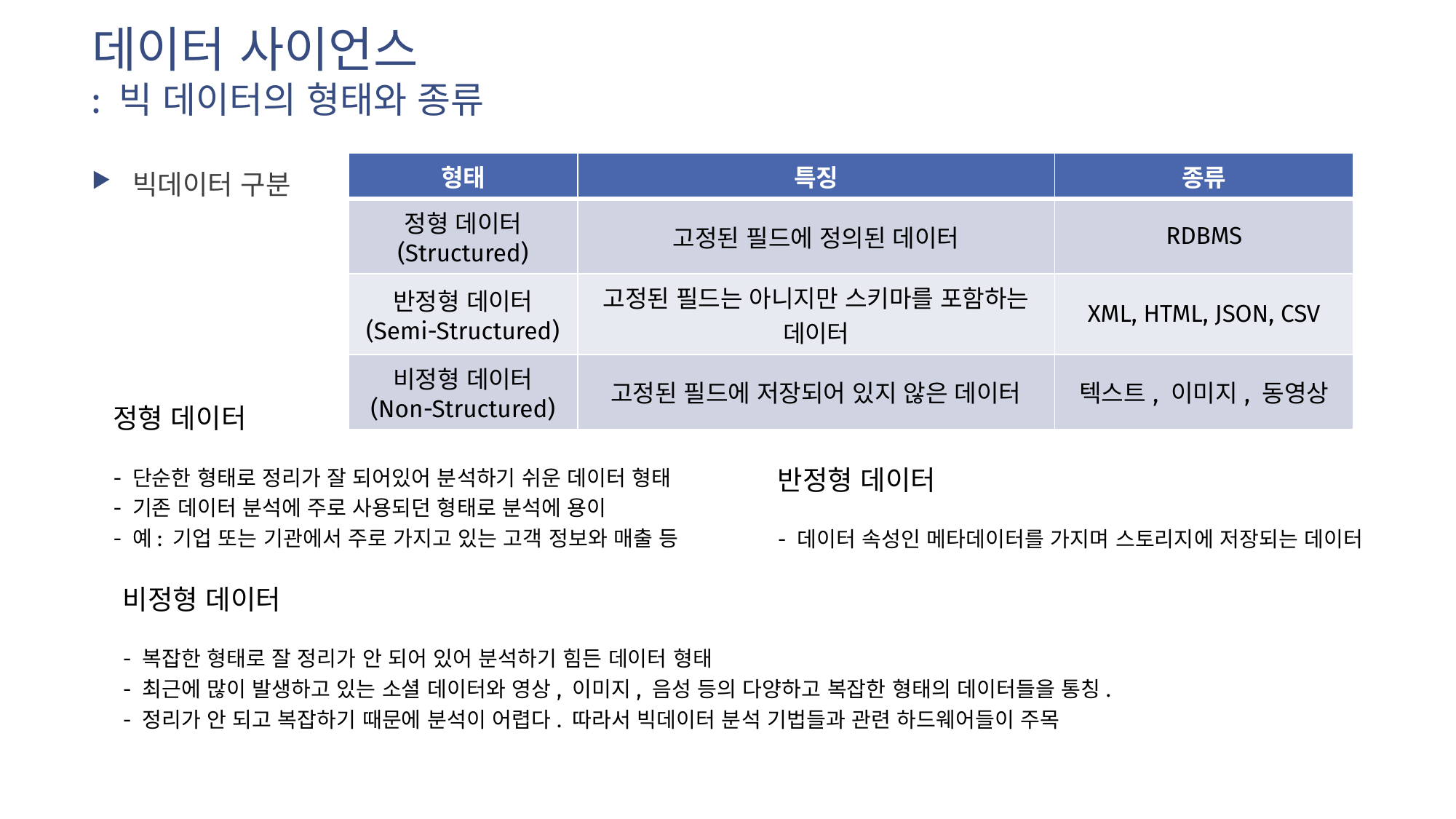

# 데이터 사이언스 : 빅 데이터의 형태와 종류
| 형태 | 특징 | 종류 |
| --- | --- | --- |
| 정형 데이터 (Structured) | 고정된 필드에 정의된 데이터 | RDBMS |
| 반정형 데이터 (Semi-Structured) | 고정된 필드는 아니지만 스키마를 포함하는 데이터 | XML, HTML, JSON, CSV |
| 비정형 데이터 (Non-Structured) | 고정된 필드에 저장되어 있지 않은 데이터 | 텍스트, 이미지, 동영상 |
빅데이터 구분
정형 데이터

- 단순한 형태로 정리가 잘 되어있어 분석하기 쉬운 데이터 형태
- 기존 데이터 분석에 주로 사용되던 형태로 분석에 용이
- 예: 기업 또는 기관에서 주로 가지고 있는 고객 정보와 매출 등
반정형 데이터

- 데이터 속성인 메타데이터를 가지며 스토리지에 저장되는 데이터
비정형 데이터

- 복잡한 형태로 잘 정리가 안 되어 있어 분석하기 힘든 데이터 형태
- 최근에 많이 발생하고 있는 소셜 데이터와 영상, 이미지, 음성 등의 다양하고 복잡한 형태의 데이터들을 통칭.
- 정리가 안 되고 복잡하기 때문에 분석이 어렵다. 따라서 빅데이터 분석 기법들과 관련 하드웨어들이 주목